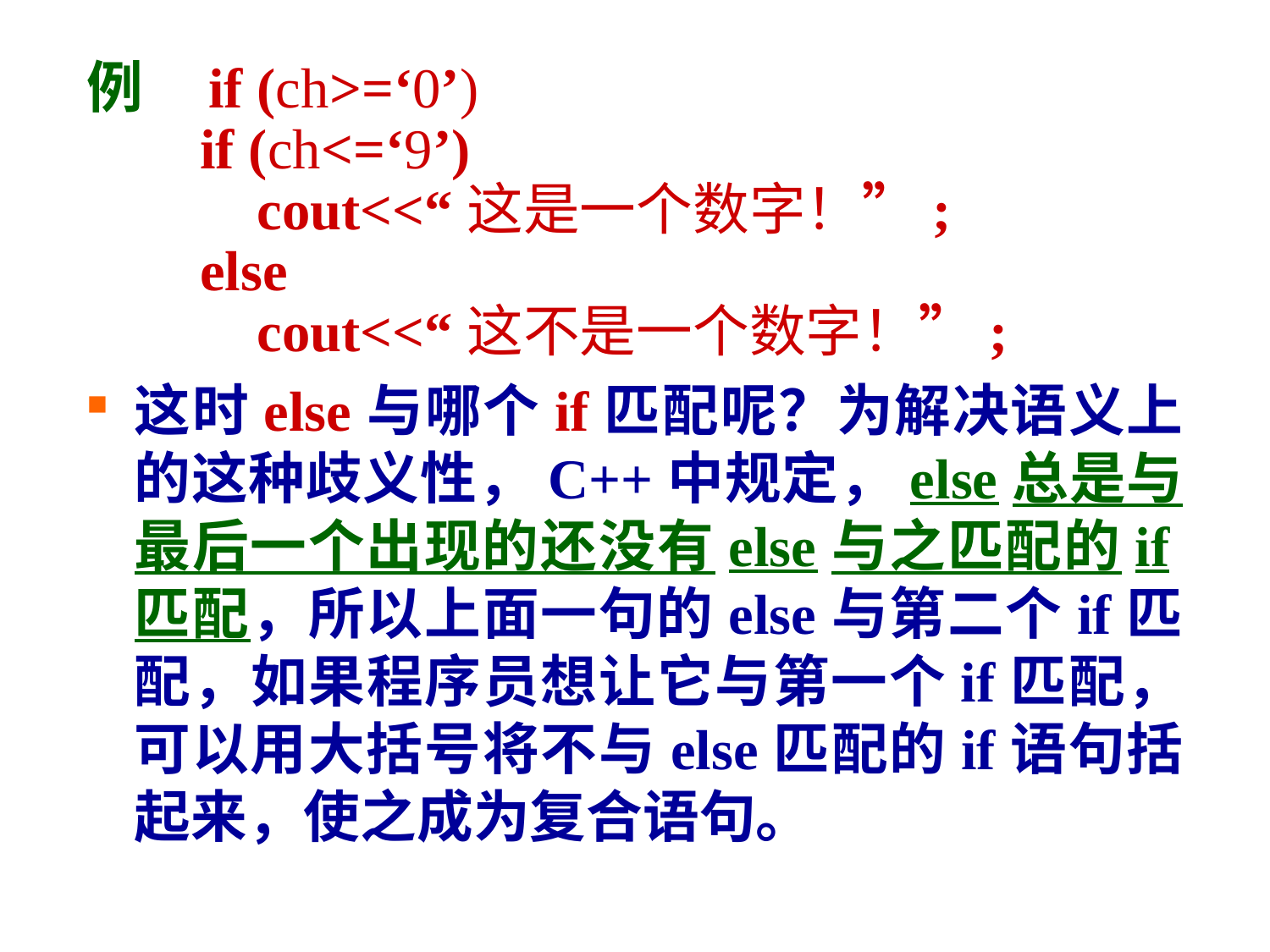

例    if (ch>=‘0’)
        if (ch<=‘9’)
            cout<<“这是一个数字！”;
        else
            cout<<“这不是一个数字！”;
这时else与哪个if匹配呢？为解决语义上的这种歧义性，C++中规定，else总是与最后一个出现的还没有else与之匹配的if匹配，所以上面一句的else与第二个if匹配，如果程序员想让它与第一个if匹配，可以用大括号将不与else匹配的if语句括起来，使之成为复合语句。
36